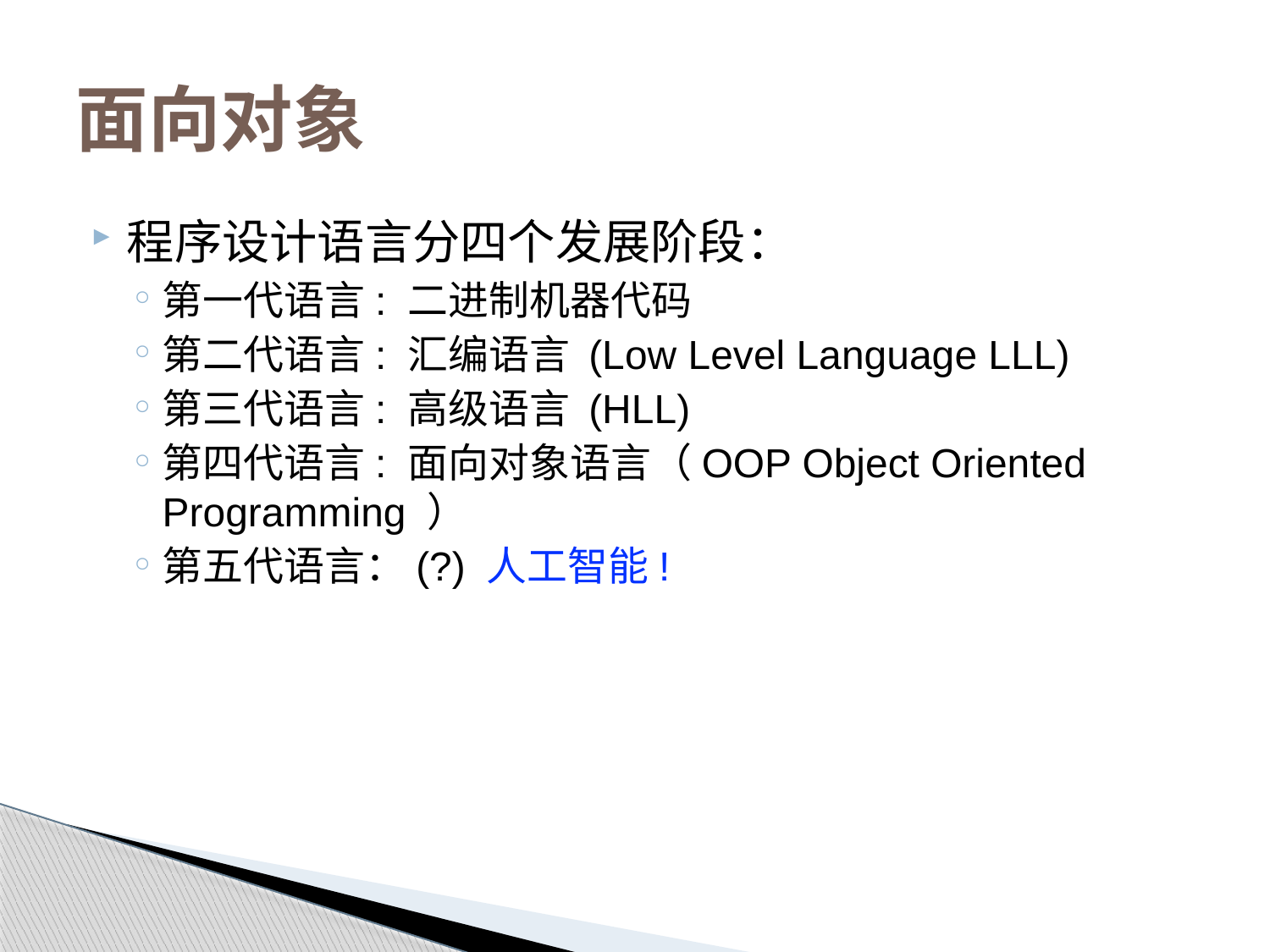

# 面向对象
程序设计语言分四个发展阶段：
第一代语言: 二进制机器代码
第二代语言: 汇编语言 (Low Level Language LLL)
第三代语言: 高级语言 (HLL)
第四代语言: 面向对象语言（OOP Object Oriented Programming ）
第五代语言：(?) 人工智能!